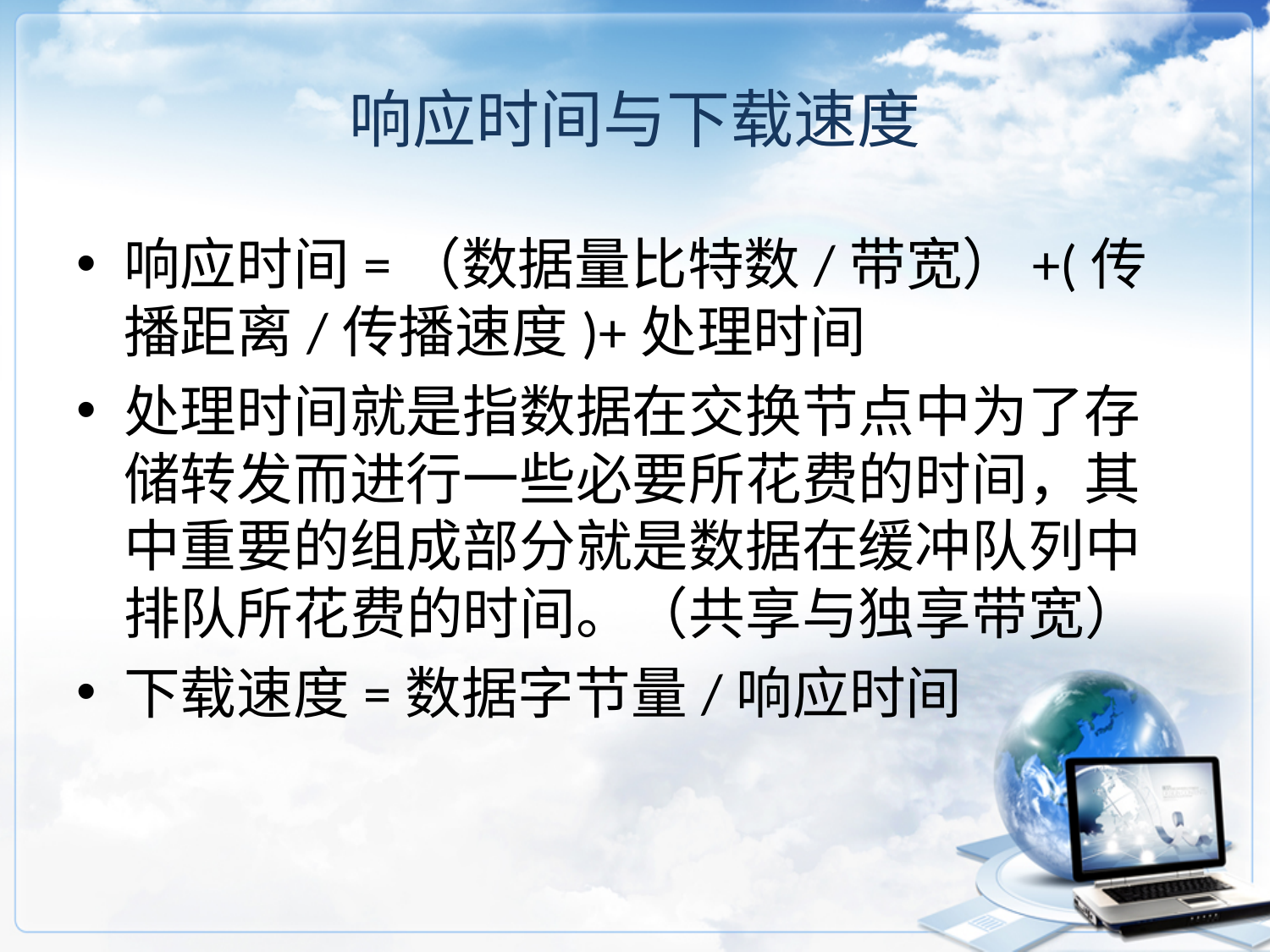

# 响应时间与下载速度
响应时间=（数据量比特数/带宽）+(传播距离/传播速度)+处理时间
处理时间就是指数据在交换节点中为了存储转发而进行一些必要所花费的时间，其中重要的组成部分就是数据在缓冲队列中排队所花费的时间。（共享与独享带宽）
下载速度=数据字节量/响应时间